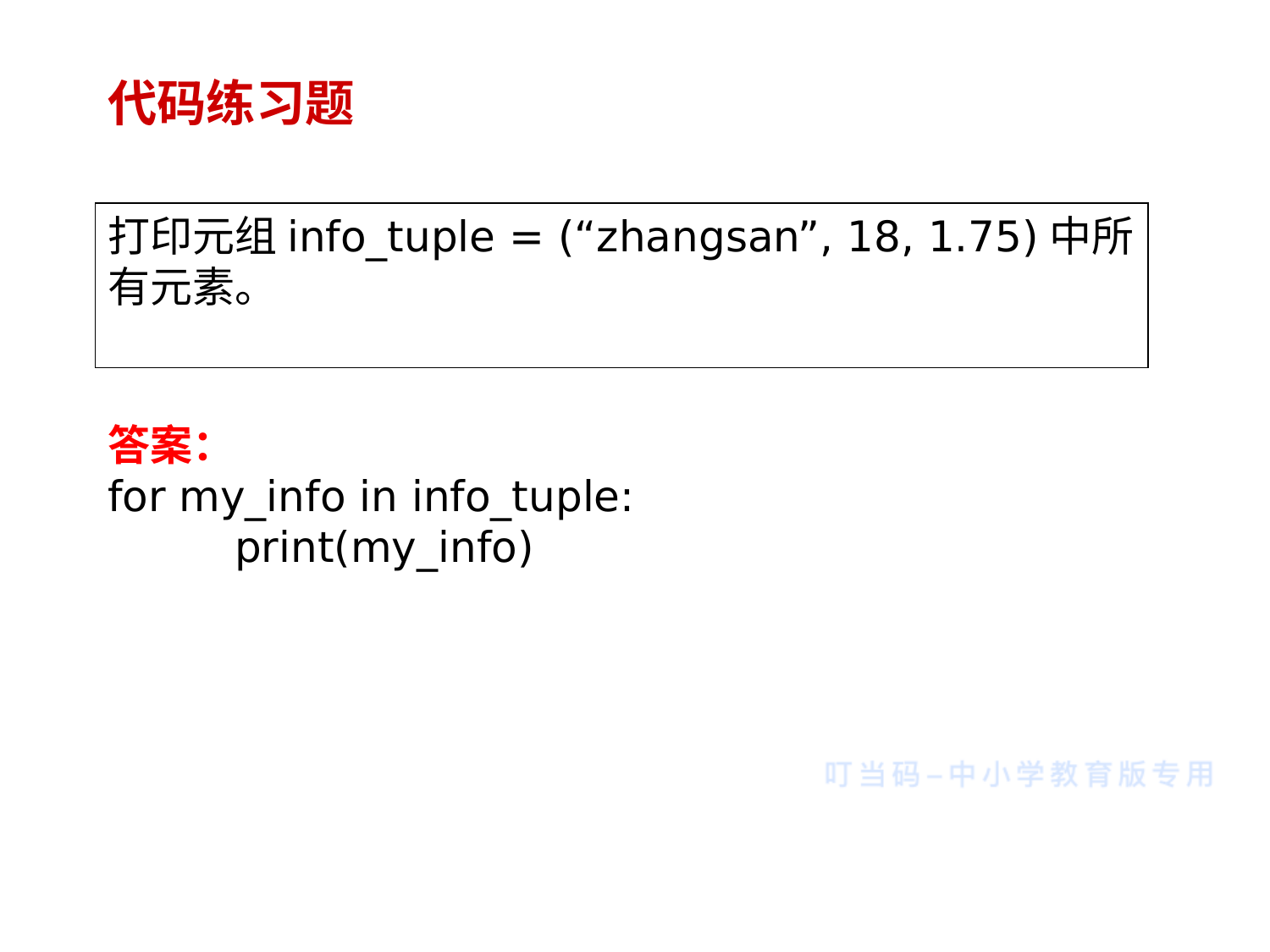

代码练习题
打印元组info_tuple = (“zhangsan”, 18, 1.75)中所有元素。

答案：
for my_info in info_tuple:
	print(my_info)